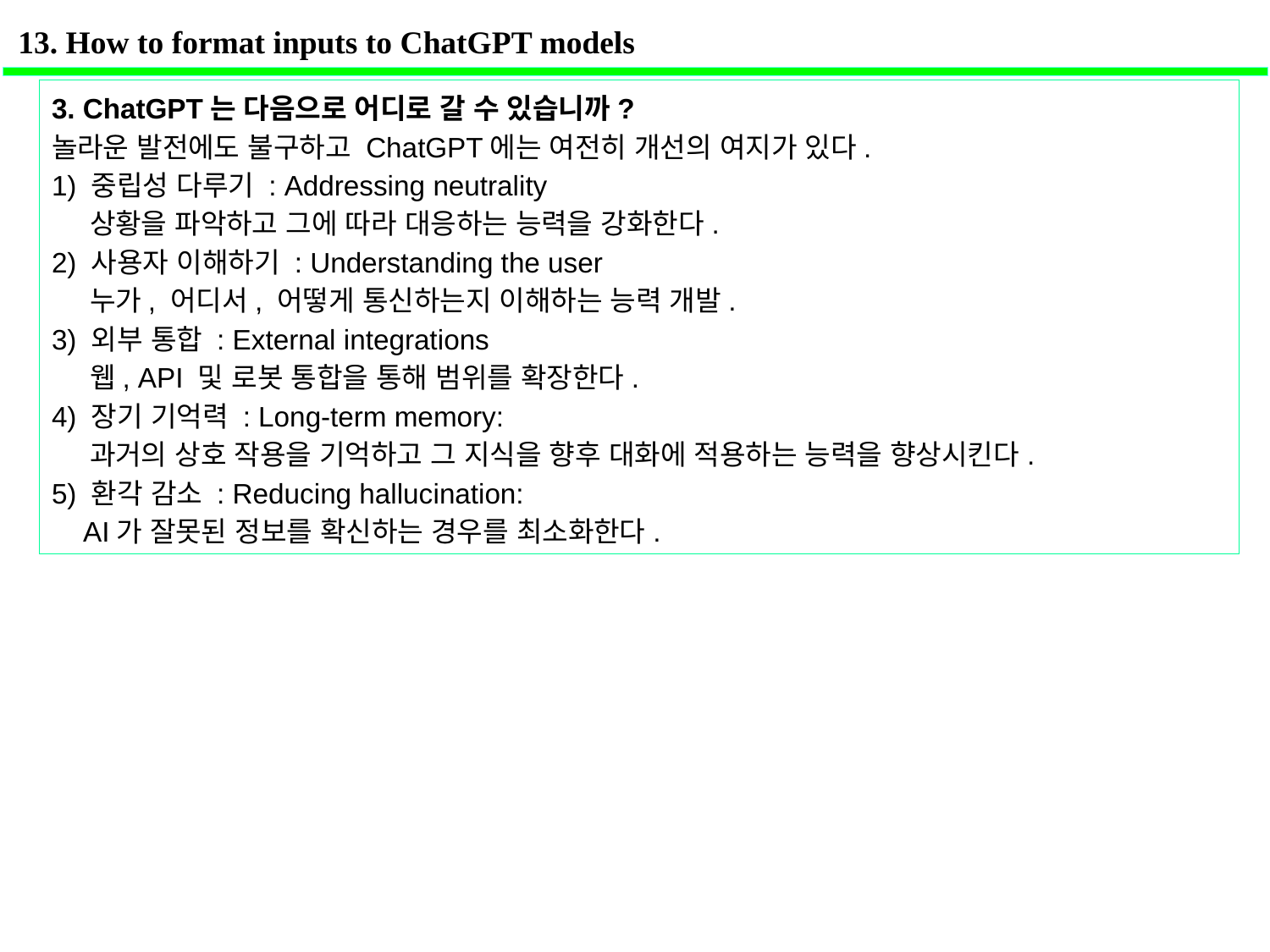

13. How to format inputs to ChatGPT models

3. ChatGPT는 다음으로 어디로 갈 수 있습니까?
놀라운 발전에도 불구하고 ChatGPT에는 여전히 개선의 여지가 있다.
1) 중립성 다루기 : Addressing neutrality
    상황을 파악하고 그에 따라 대응하는 능력을 강화한다.
2) 사용자 이해하기 : Understanding the user
    누가, 어디서, 어떻게 통신하는지 이해하는 능력 개발.
3) 외부 통합 : External integrations
    웹, API 및 로봇 통합을 통해 범위를 확장한다.
4) 장기 기억력 : Long-term memory:
    과거의 상호 작용을 기억하고 그 지식을 향후 대화에 적용하는 능력을 향상시킨다.
5) 환각 감소 : Reducing hallucination:
    AI가 잘못된 정보를 확신하는 경우를 최소화한다.